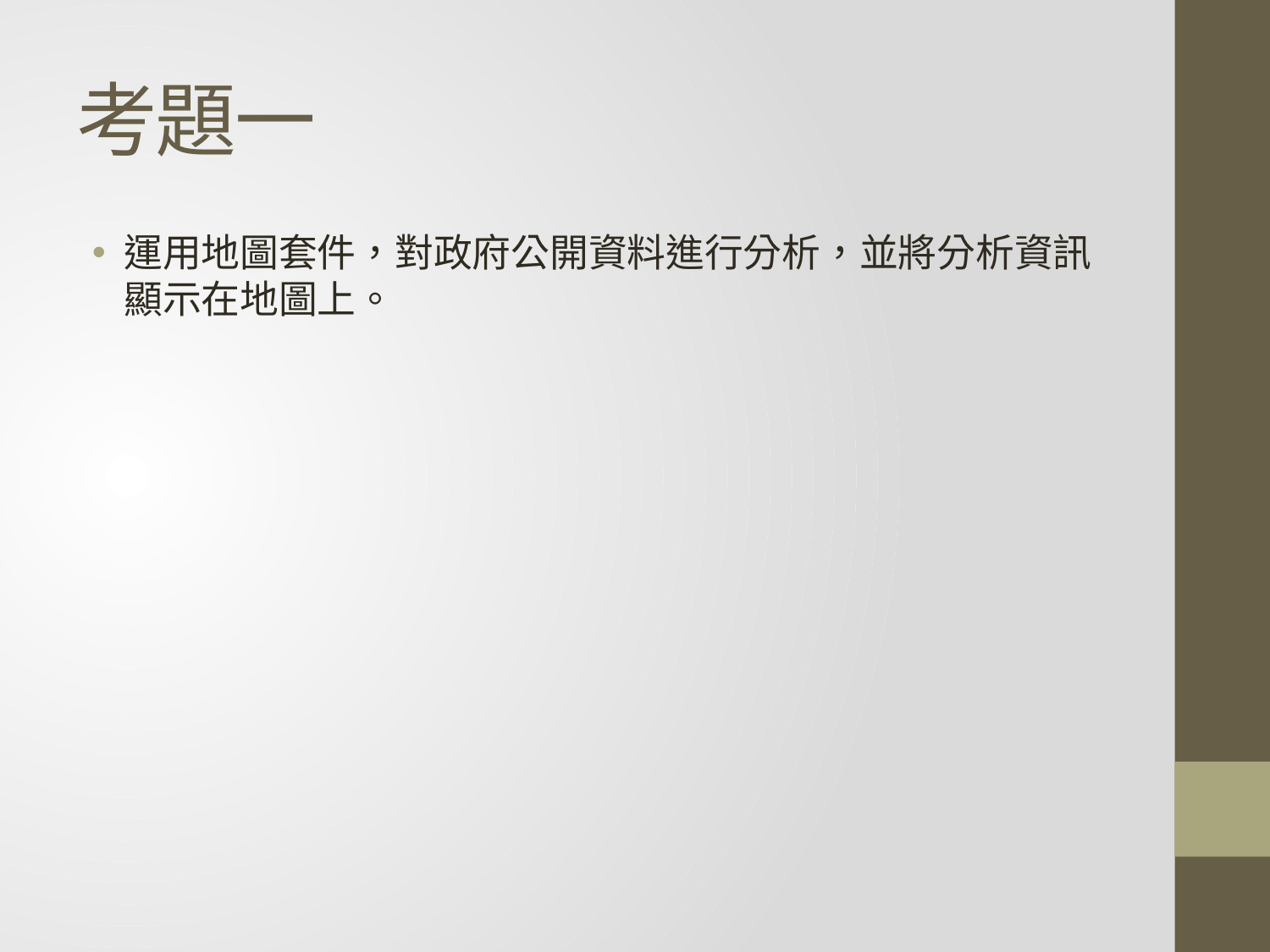

# 考題一
運用地圖套件，對政府公開資料進行分析，並將分析資訊顯示在地圖上。